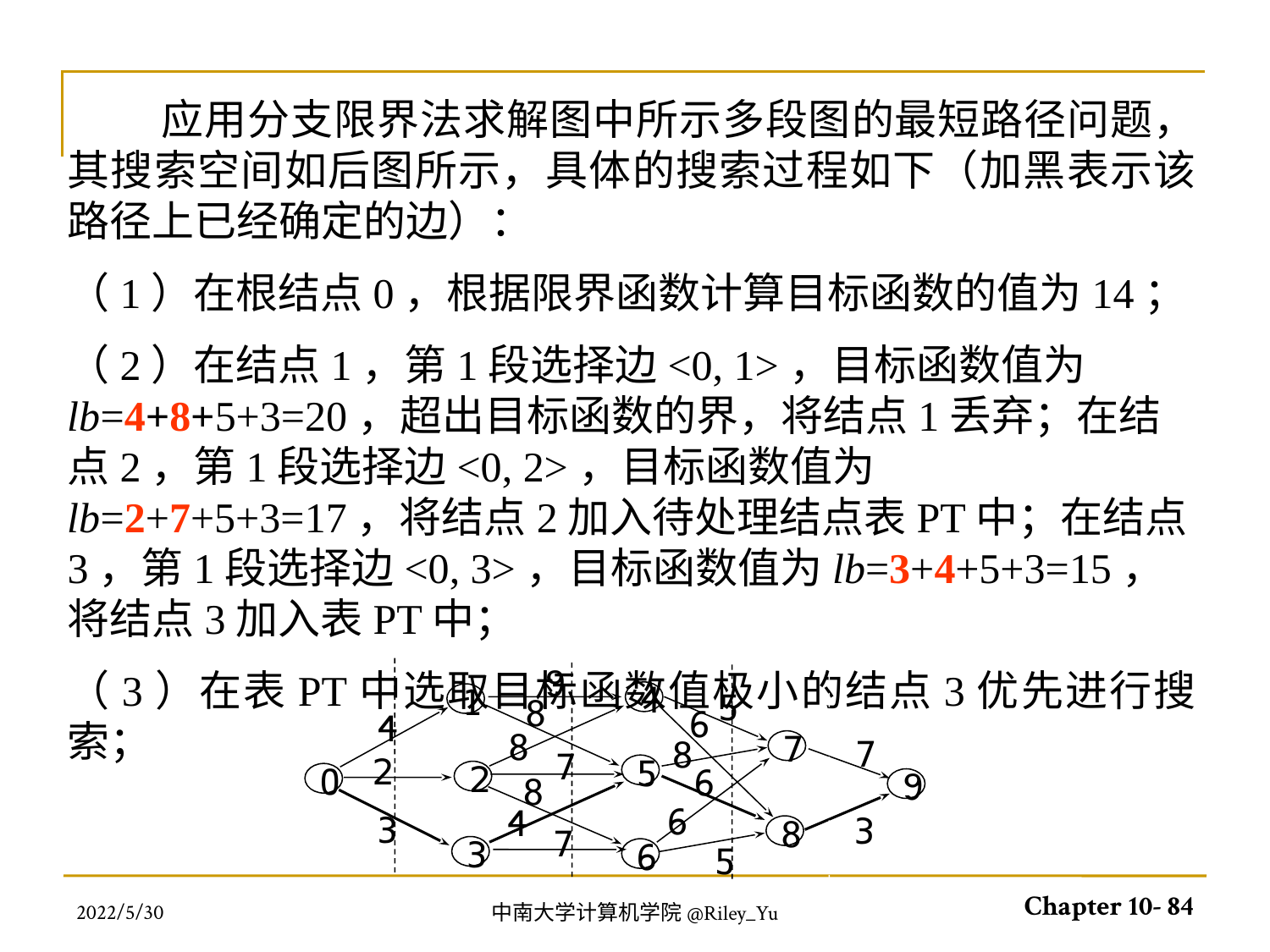

应用分支限界法求解图中所示多段图的最短路径问题，其搜索空间如后图所示，具体的搜索过程如下（加黑表示该路径上已经确定的边）：
（1）在根结点0，根据限界函数计算目标函数的值为14；
（2）在结点1，第1段选择边<0, 1>，目标函数值为lb=4+8+5+3=20，超出目标函数的界，将结点1丢弃；在结点2，第1段选择边<0, 2>，目标函数值为lb=2+7+5+3=17，将结点2加入待处理结点表PT中；在结点3，第1段选择边<0, 3>，目标函数值为lb=3+4+5+3=15，将结点3加入表PT中；
（3）在表PT中选取目标函数值极小的结点3优先进行搜索；

9
4
1
5

8

6
4
7
8
7
8

7
5
2

2
0
9
6

8

6
4
8
3
3
7

3
6
5

2022/5/30
Chapter 10- 84
中南大学计算机学院@Riley_Yu